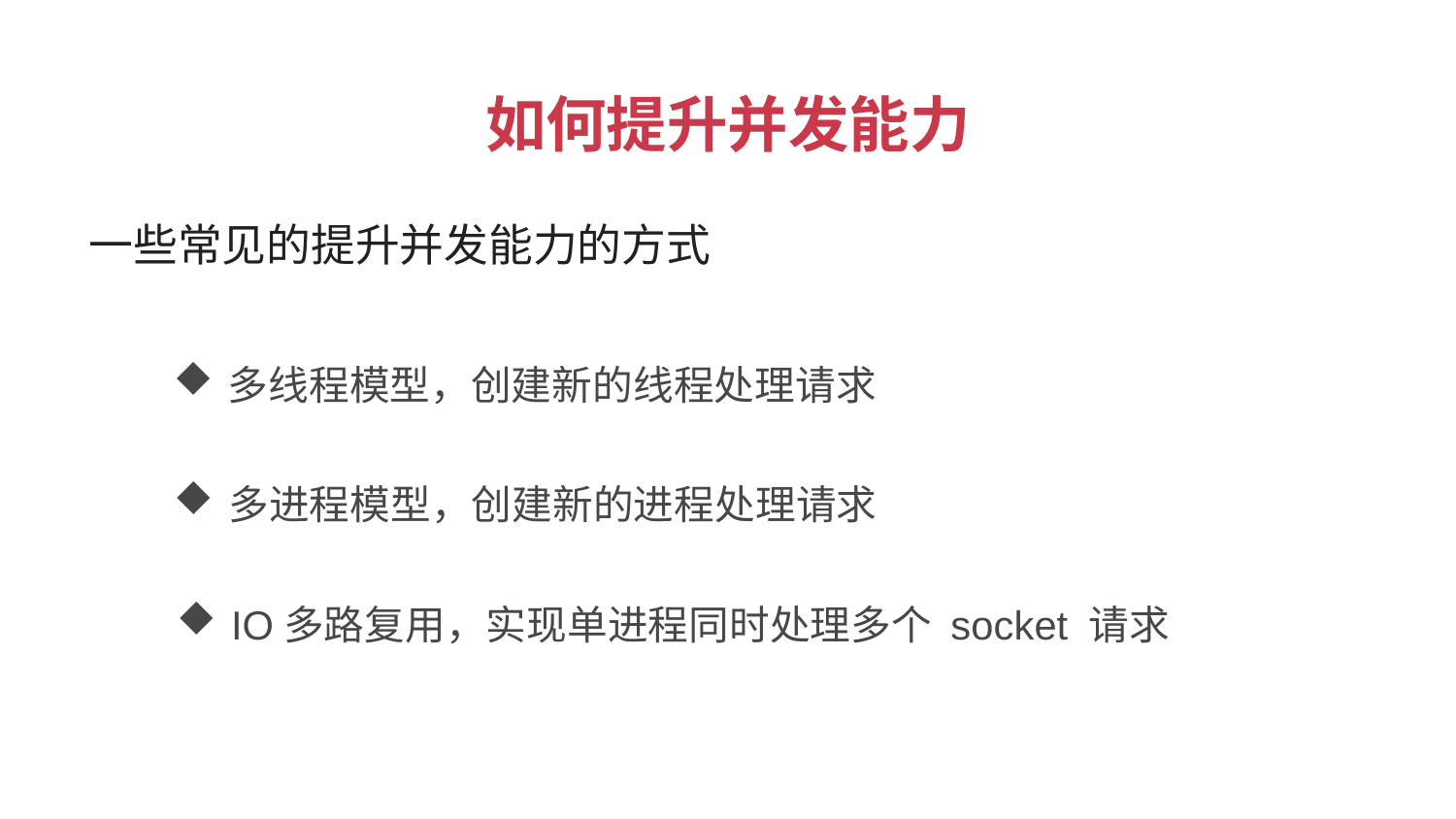

如何提升并发能力
一些常见的提升并发能力的方式
多线程模型，创建新的线程处理请求
多进程模型，创建新的进程处理请求
IO多路复用，实现单进程同时处理多个 socket 请求